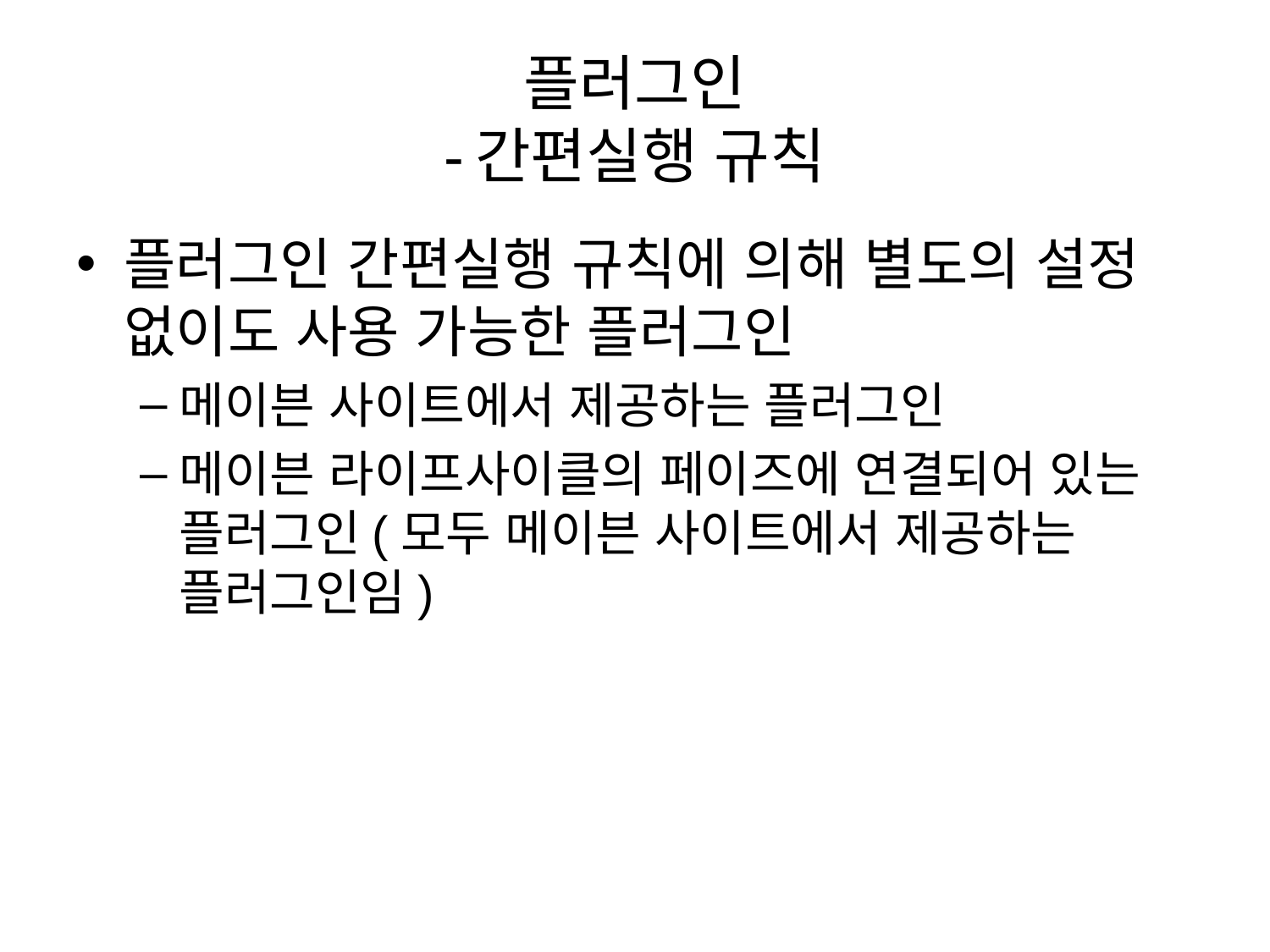

# 플러그인 -간편실행 규칙
플러그인 간편실행 규칙에 의해 별도의 설정 없이도 사용 가능한 플러그인
메이븐 사이트에서 제공하는 플러그인
메이븐 라이프사이클의 페이즈에 연결되어 있는 플러그인(모두 메이븐 사이트에서 제공하는 플러그인임)